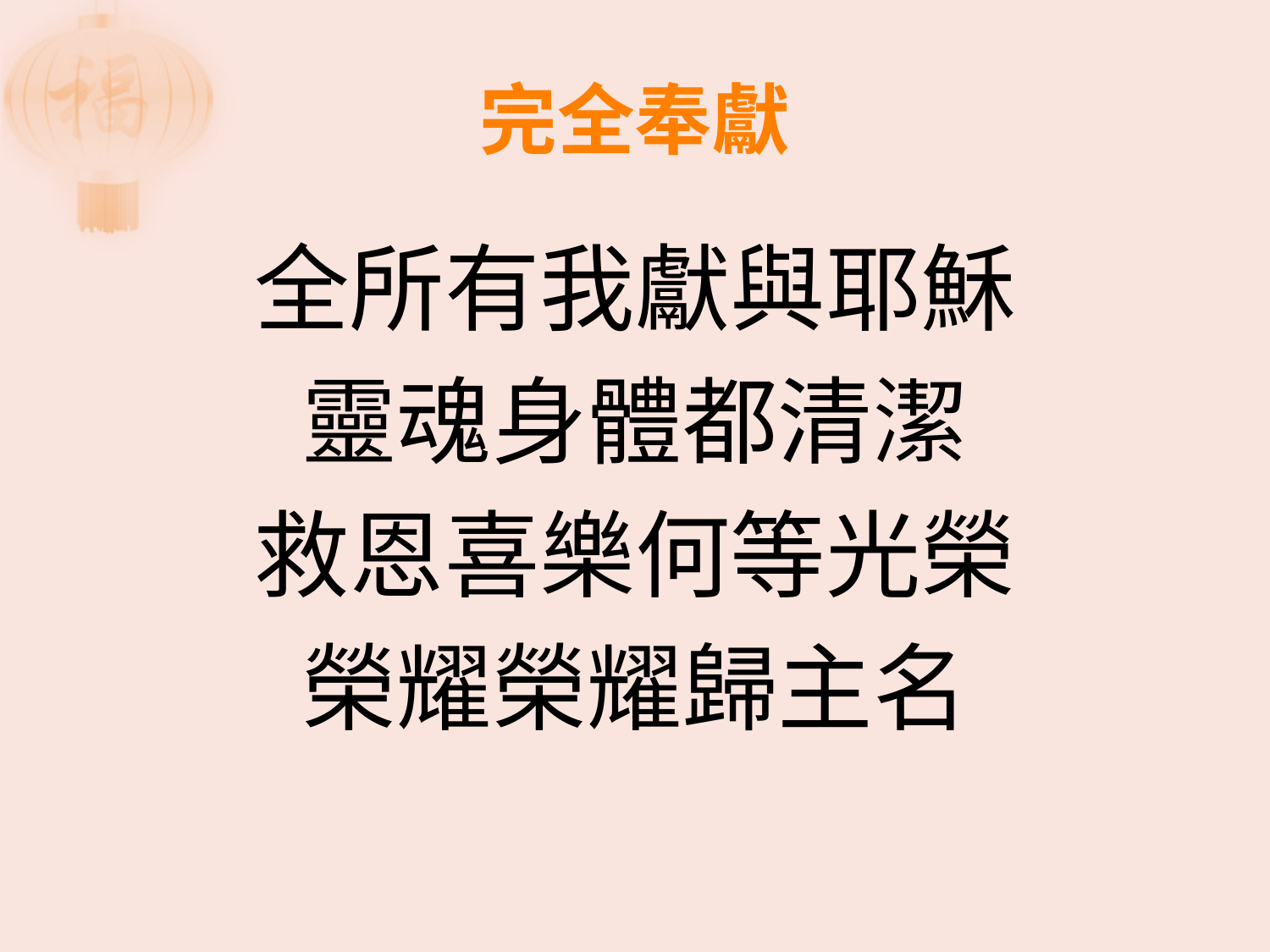

# 完全奉獻
全所有我獻與耶穌
靈魂身體都清潔
救恩喜樂何等光榮
榮耀榮耀歸主名